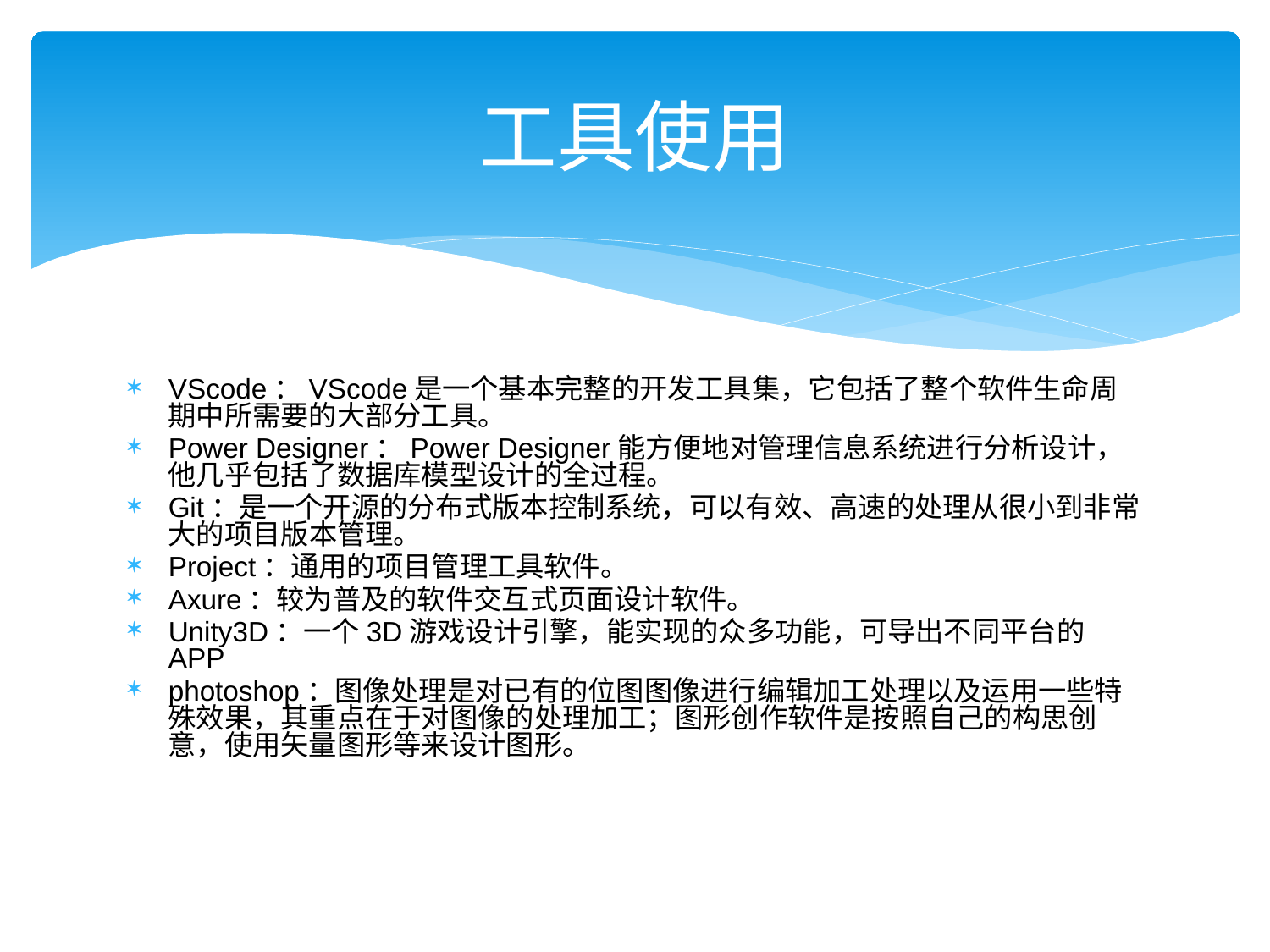

# 工具使用
VScode：VScode是一个基本完整的开发工具集，它包括了整个软件生命周期中所需要的大部分工具。
Power Designer：Power Designer能方便地对管理信息系统进行分析设计，他几乎包括了数据库模型设计的全过程。
Git：是一个开源的分布式版本控制系统，可以有效、高速的处理从很小到非常大的项目版本管理。
Project：通用的项目管理工具软件。
Axure：较为普及的软件交互式页面设计软件。
Unity3D：一个3D游戏设计引擎，能实现的众多功能，可导出不同平台的APP
photoshop：图像处理是对已有的位图图像进行编辑加工处理以及运用一些特殊效果，其重点在于对图像的处理加工；图形创作软件是按照自己的构思创意，使用矢量图形等来设计图形。